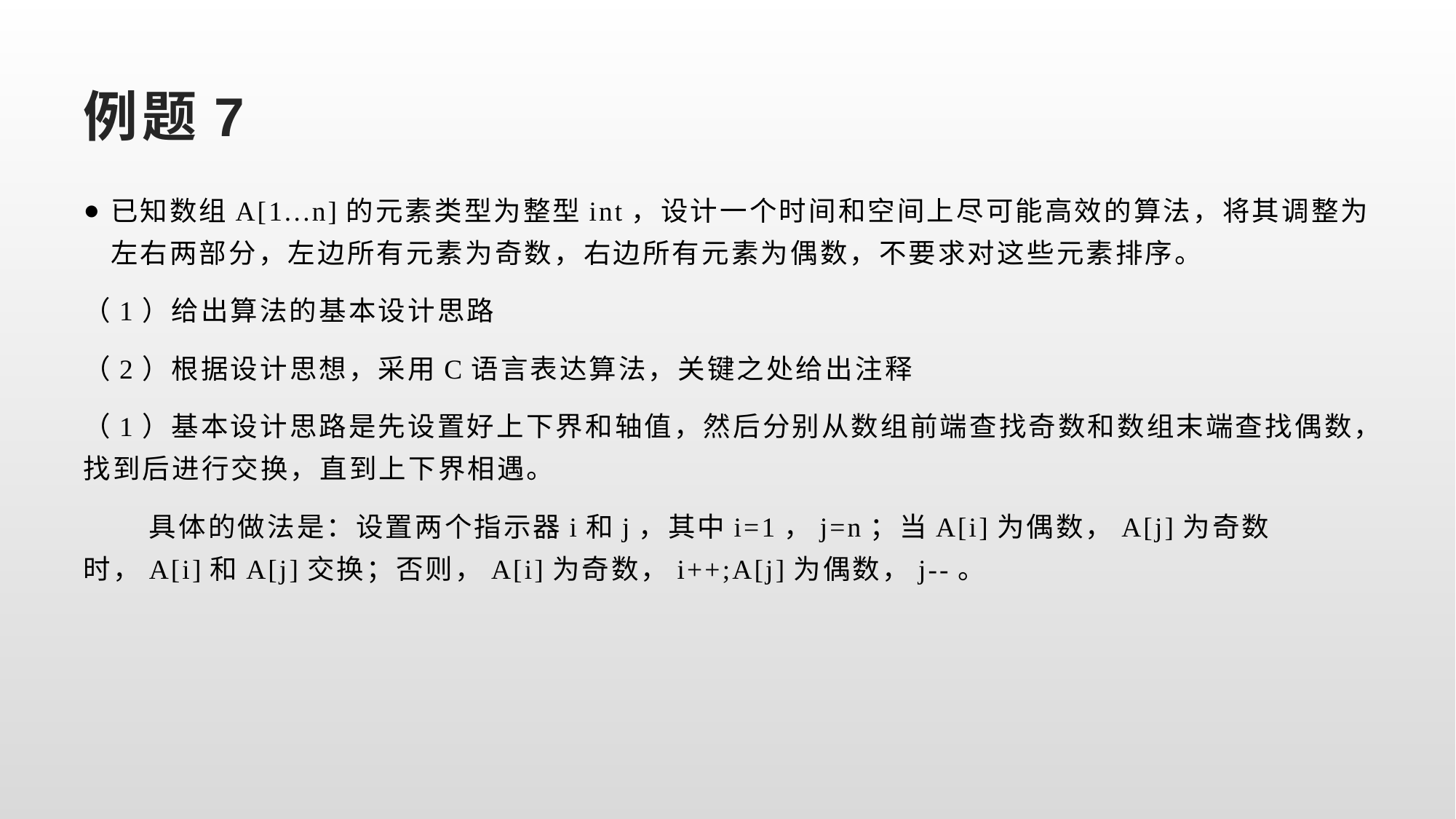

# 例题7
已知数组A[1...n]的元素类型为整型int，设计一个时间和空间上尽可能高效的算法，将其调整为左右两部分，左边所有元素为奇数，右边所有元素为偶数，不要求对这些元素排序。
（1）给出算法的基本设计思路
（2）根据设计思想，采用C语言表达算法，关键之处给出注释
（1）基本设计思路是先设置好上下界和轴值，然后分别从数组前端查找奇数和数组末端查找偶数，找到后进行交换，直到上下界相遇。
       具体的做法是：设置两个指示器i和j，其中i=1，j=n；当A[i]为偶数，A[j]为奇数时，A[i]和A[j]交换；否则，A[i]为奇数，i++;A[j]为偶数，j--。